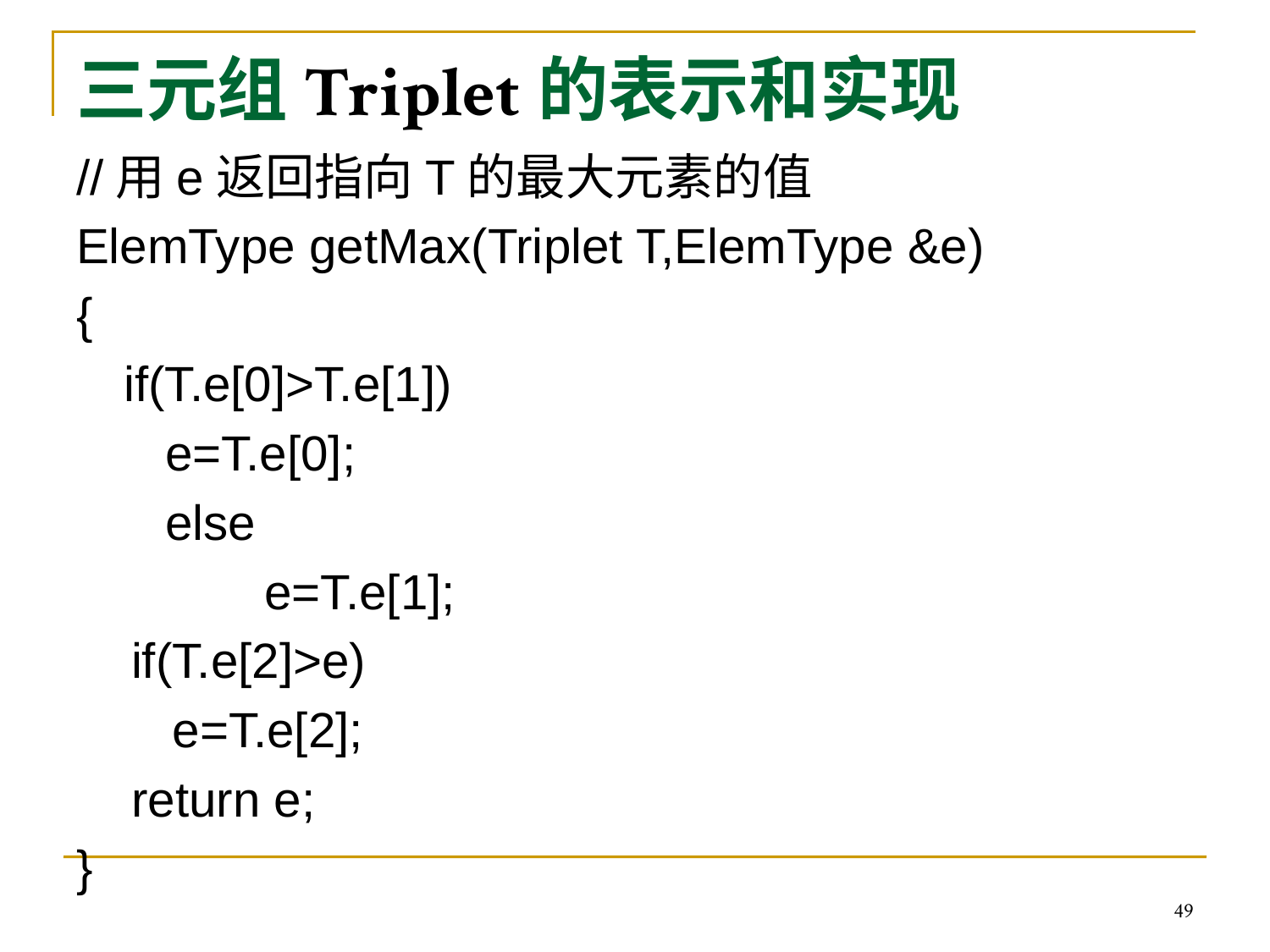

# 三元组Triplet的表示和实现
//用e返回指向T的最大元素的值
ElemType getMax(Triplet T,ElemType &e)
{
	if(T.e[0]>T.e[1])
	   e=T.e[0];
	   else
	   	 e=T.e[1];
    if(T.e[2]>e)
       e=T.e[2];
    return e;
}

49